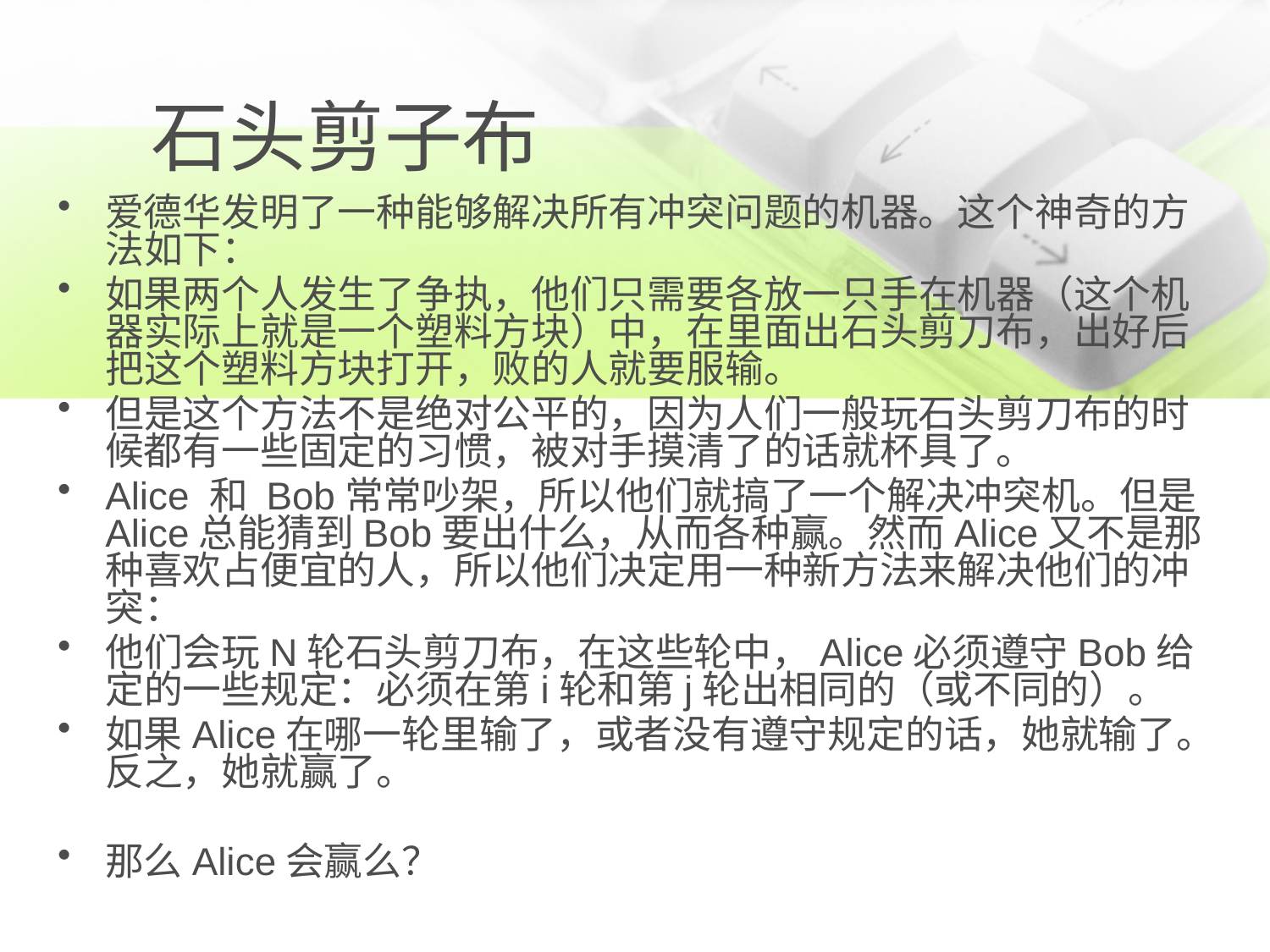

# 石头剪子布
爱德华发明了一种能够解决所有冲突问题的机器。这个神奇的方法如下：
如果两个人发生了争执，他们只需要各放一只手在机器（这个机器实际上就是一个塑料方块）中，在里面出石头剪刀布，出好后把这个塑料方块打开，败的人就要服输。
但是这个方法不是绝对公平的，因为人们一般玩石头剪刀布的时候都有一些固定的习惯，被对手摸清了的话就杯具了。
Alice 和 Bob常常吵架，所以他们就搞了一个解决冲突机。但是Alice总能猜到Bob要出什么，从而各种赢。然而Alice又不是那种喜欢占便宜的人，所以他们决定用一种新方法来解决他们的冲突：
他们会玩N轮石头剪刀布，在这些轮中，Alice必须遵守Bob给定的一些规定：必须在第i轮和第j轮出相同的（或不同的）。
如果Alice在哪一轮里输了，或者没有遵守规定的话，她就输了。反之，她就赢了。

那么Alice会赢么？